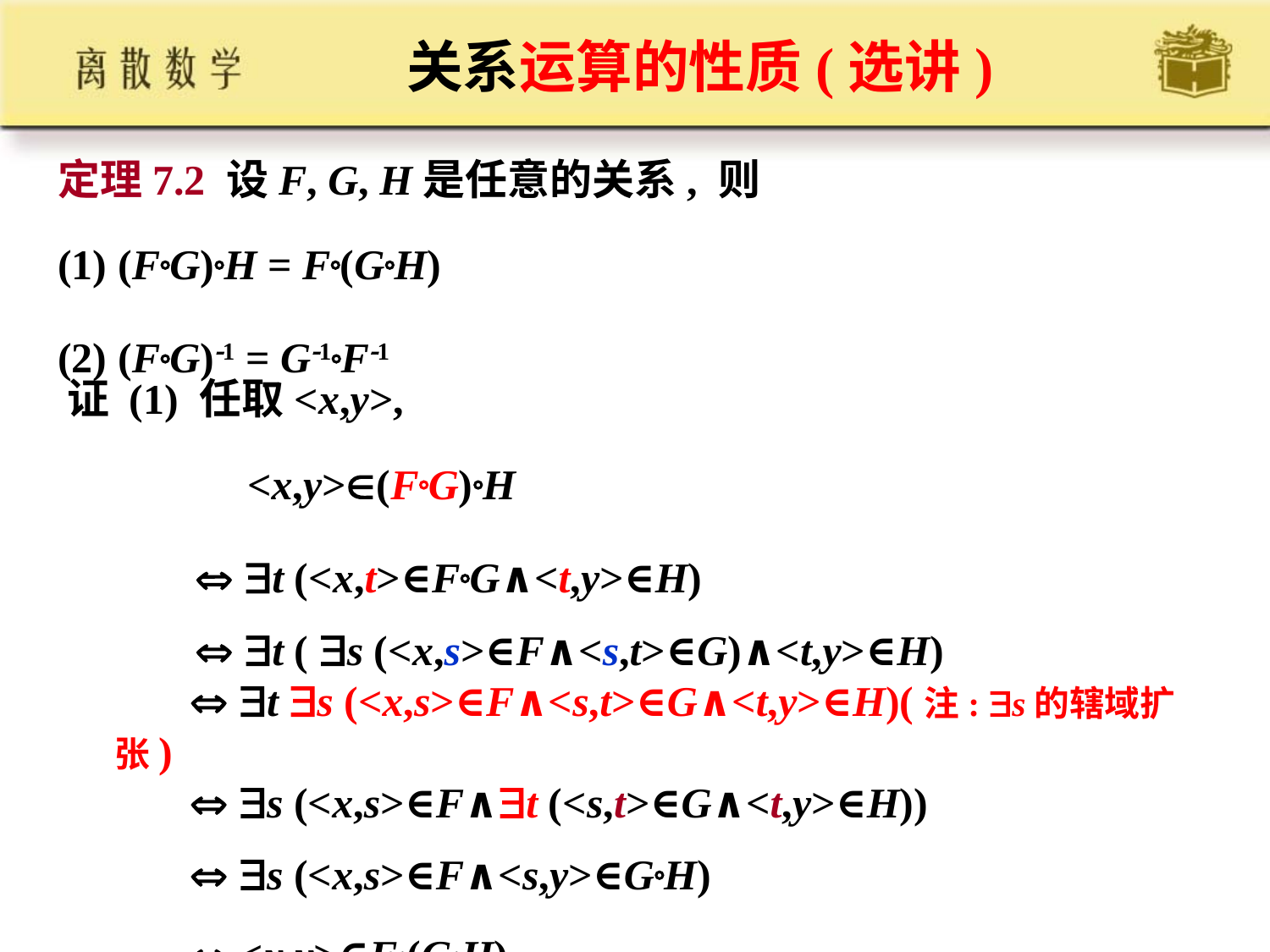

# 关系运算的性质(选讲)
定理7.2 设F, G, H是任意的关系, 则
(1) (F°G)°H = F°(G°H)
(2) (F°G)−1 = G−1°F−1
证 (1) 任取<x,y>,
                 <x,y>∈(F°G)°H
            ⇔ ∃t (<x,t>∈F°G∧<t,y>∈H)
            ⇔ ∃t ( ∃s (<x,s>∈F∧<s,t>∈G)∧<t,y>∈H)
       ⇔ ∃t ∃s (<x,s>∈F∧<s,t>∈G∧<t,y>∈H)(注: ∃s的辖域扩张)
       ⇔ ∃s (<x,s>∈F∧∃t (<s,t>∈G∧<t,y>∈H))
       ⇔ ∃s (<x,s>∈F∧<s,y>∈G°H)
       ⇔ <x,y>∈F°(G°H)
所以 (F°G)°H = F°(G°H)
21